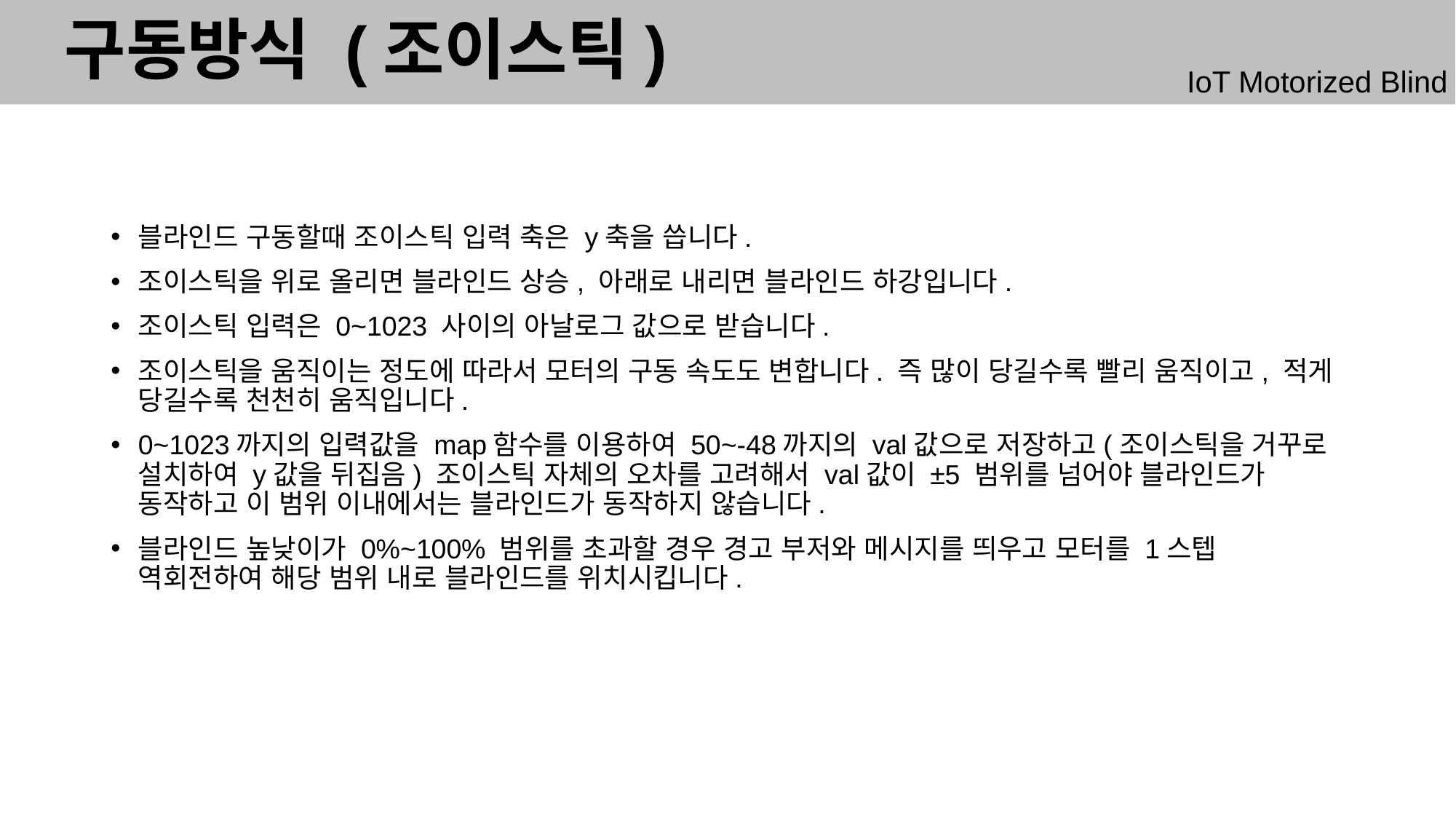

구동방식 (조이스틱)
IoT Motorized Blind
블라인드 구동할때 조이스틱 입력 축은 y축을 씁니다.
조이스틱을 위로 올리면 블라인드 상승, 아래로 내리면 블라인드 하강입니다.
조이스틱 입력은 0~1023 사이의 아날로그 값으로 받습니다.
조이스틱을 움직이는 정도에 따라서 모터의 구동 속도도 변합니다. 즉 많이 당길수록 빨리 움직이고, 적게 당길수록 천천히 움직입니다.
0~1023까지의 입력값을 map함수를 이용하여 50~-48까지의 val값으로 저장하고(조이스틱을 거꾸로 설치하여 y값을 뒤집음) 조이스틱 자체의 오차를 고려해서 val값이 ±5 범위를 넘어야 블라인드가 동작하고 이 범위 이내에서는 블라인드가 동작하지 않습니다.
블라인드 높낮이가 0%~100% 범위를 초과할 경우 경고 부저와 메시지를 띄우고 모터를 1스텝 역회전하여 해당 범위 내로 블라인드를 위치시킵니다.